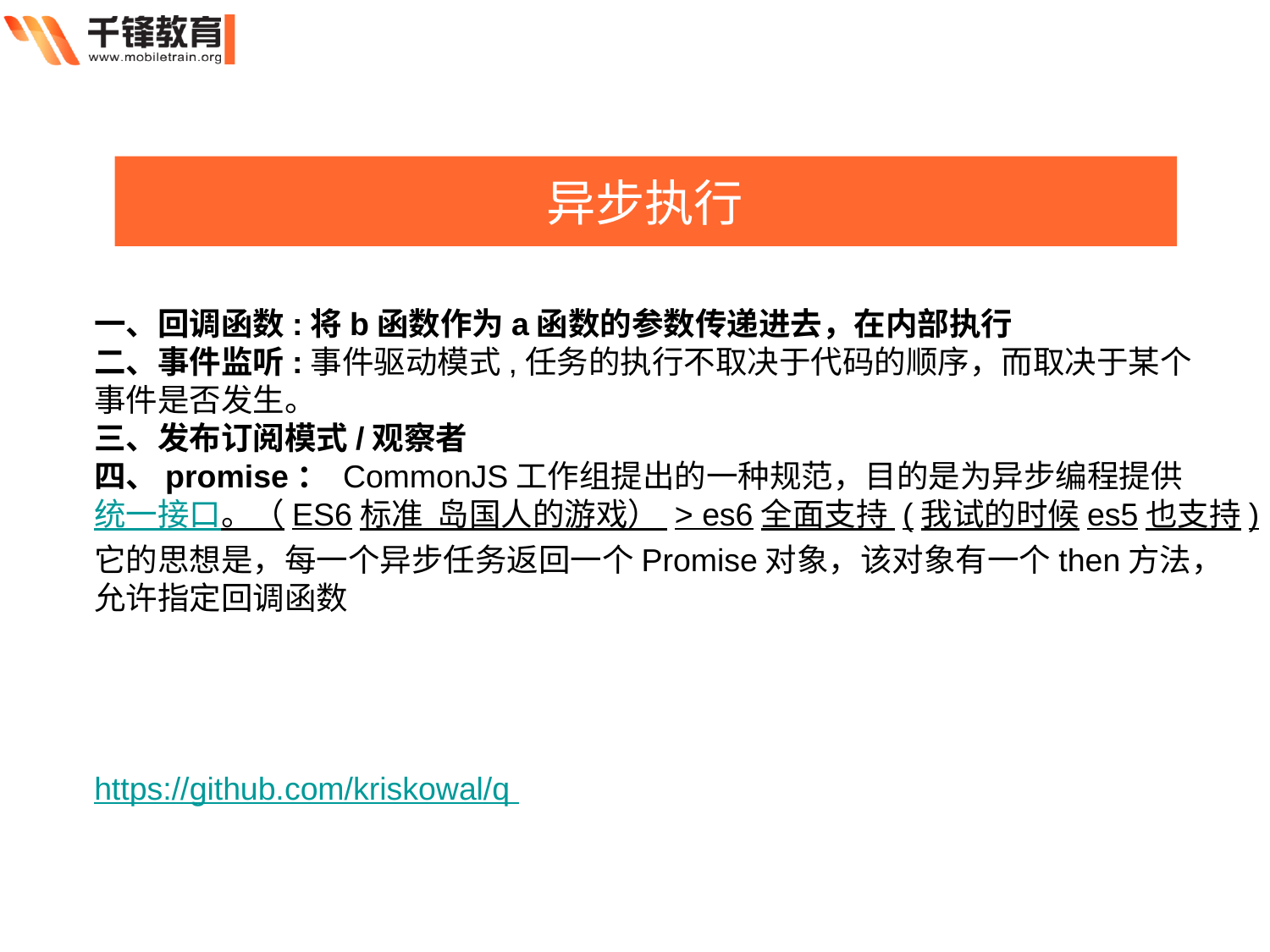

异步执行
一、回调函数:将b函数作为a函数的参数传递进去，在内部执行
二、事件监听:事件驱动模式,任务的执行不取决于代码的顺序，而取决于某个
事件是否发生。
三、发布订阅模式/观察者
四、promise： CommonJS工作组提出的一种规范，目的是为异步编程提供
统一接口。（ES6标准  岛国人的游戏） > es6全面支持 (我试的时候es5也支持)
它的思想是，每一个异步任务返回一个Promise对象，该对象有一个then方法，
允许指定回调函数

https://github.com/kriskowal/q